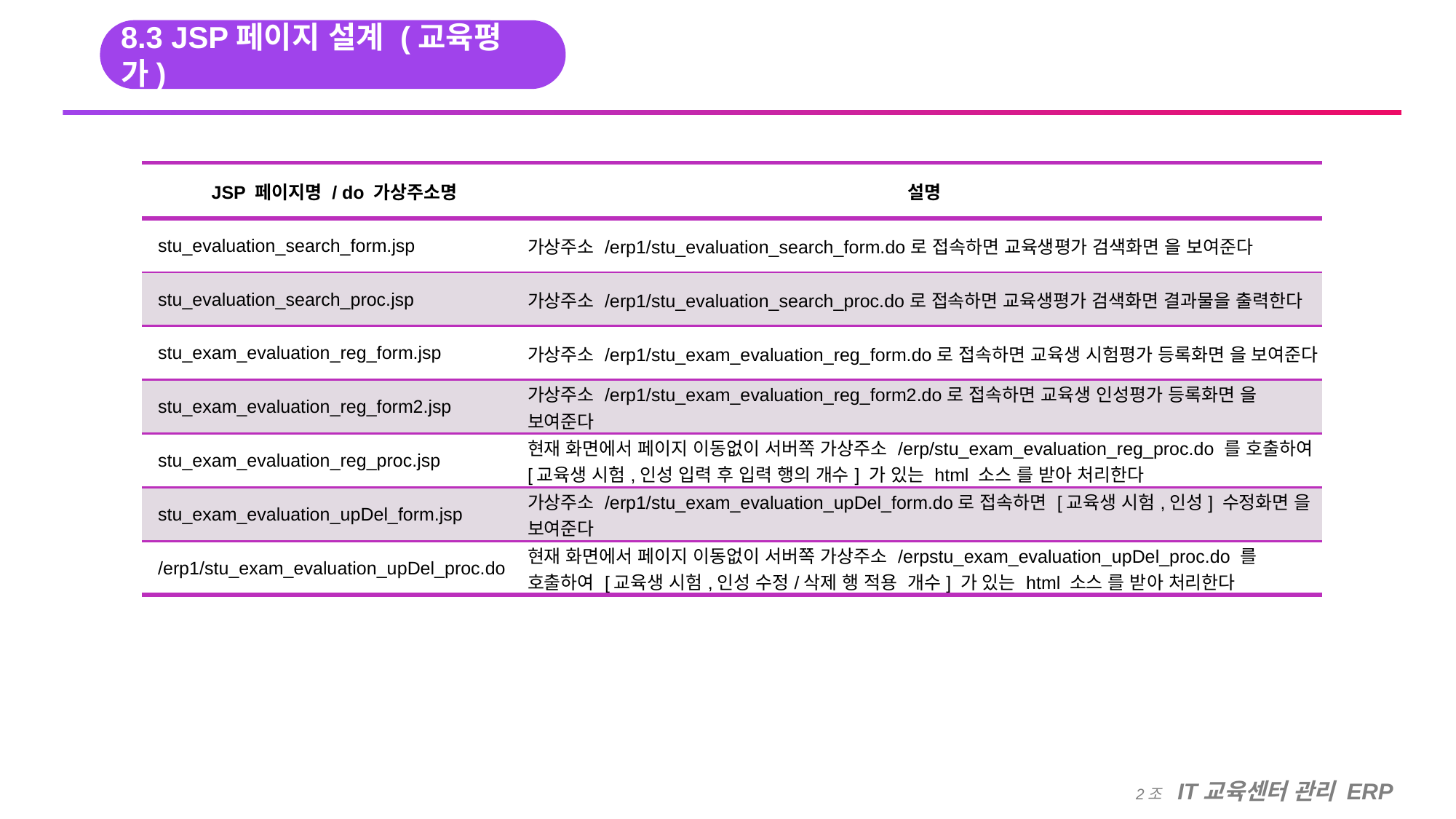

8.3 JSP페이지 설계 (교육평가)

| JSP 페이지명 / do 가상주소명 | 설명 |
| --- | --- |
| stu\_evaluation\_search\_form.jsp | 가상주소 /erp1/stu\_evaluation\_search\_form.do로 접속하면 교육생평가 검색화면 을 보여준다 |
| stu\_evaluation\_search\_proc.jsp | 가상주소 /erp1/stu\_evaluation\_search\_proc.do로 접속하면 교육생평가 검색화면 결과물을 출력한다 |
| stu\_exam\_evaluation\_reg\_form.jsp | 가상주소 /erp1/stu\_exam\_evaluation\_reg\_form.do로 접속하면 교육생 시험평가 등록화면 을 보여준다 |
| stu\_exam\_evaluation\_reg\_form2.jsp | 가상주소 /erp1/stu\_exam\_evaluation\_reg\_form2.do로 접속하면 교육생 인성평가 등록화면 을 보여준다 |
| stu\_exam\_evaluation\_reg\_proc.jsp | 현재 화면에서 페이지 이동없이 서버쪽 가상주소 /erp/stu\_exam\_evaluation\_reg\_proc.do 를 호출하여 [교육생 시험,인성 입력 후 입력 행의 개수] 가 있는 html 소스 를 받아 처리한다 |
| stu\_exam\_evaluation\_upDel\_form.jsp | 가상주소 /erp1/stu\_exam\_evaluation\_upDel\_form.do로 접속하면 [교육생 시험,인성] 수정화면 을 보여준다 |
| /erp1/stu\_exam\_evaluation\_upDel\_proc.do | 현재 화면에서 페이지 이동없이 서버쪽 가상주소 /erpstu\_exam\_evaluation\_upDel\_proc.do 를 호출하여 [교육생 시험,인성 수정/삭제 행 적용 개수] 가 있는 html 소스 를 받아 처리한다 |
2조 IT교육센터 관리 ERP